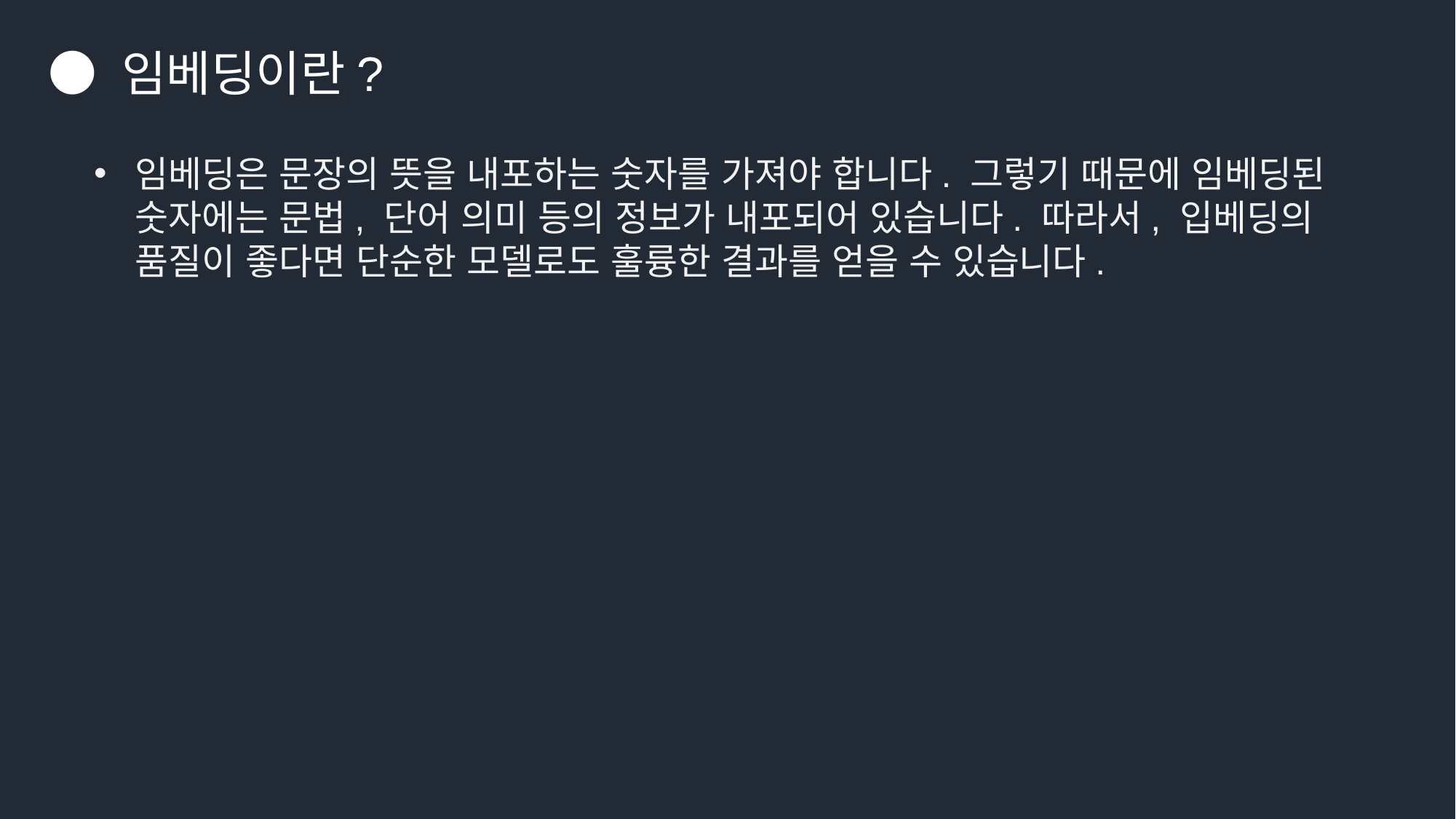

● 임베딩이란?
임베딩은 문장의 뜻을 내포하는 숫자를 가져야 합니다. 그렇기 때문에 임베딩된 숫자에는 문법, 단어 의미 등의 정보가 내포되어 있습니다. 따라서, 입베딩의 품질이 좋다면 단순한 모델로도 훌륭한 결과를 얻을 수 있습니다.